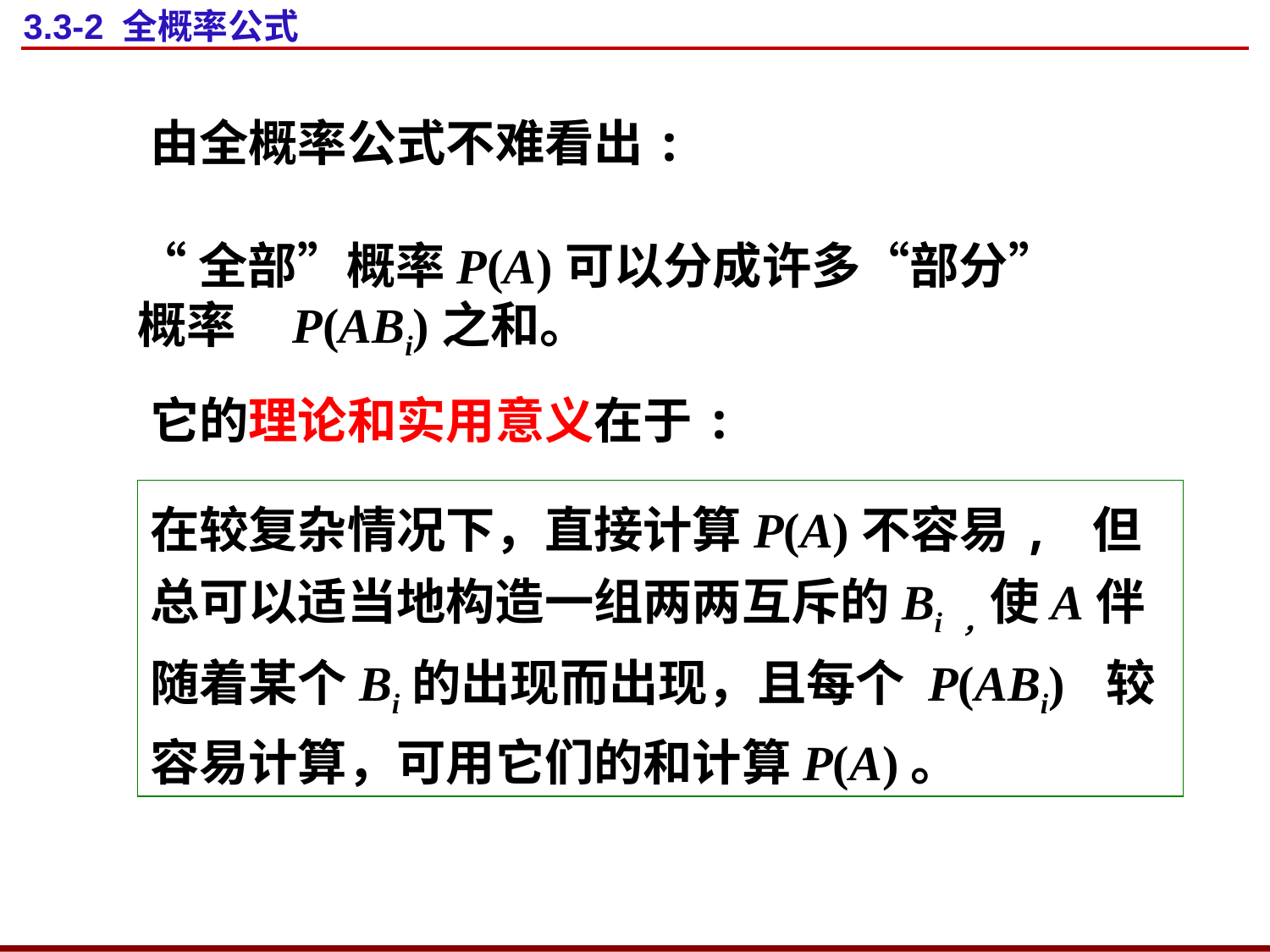

# 3.3-2 全概率公式

由全概率公式不难看出:
“全部”概率P(A)可以分成许多“部分”概率    P(ABi)之和。
它的理论和实用意义在于:
在较复杂情况下，直接计算P(A)不容易, 但总可以适当地构造一组两两互斥的Bi ，使A伴随着某个Bi的出现而出现，且每个 P(ABi) 较容易计算，可用它们的和计算P(A)。